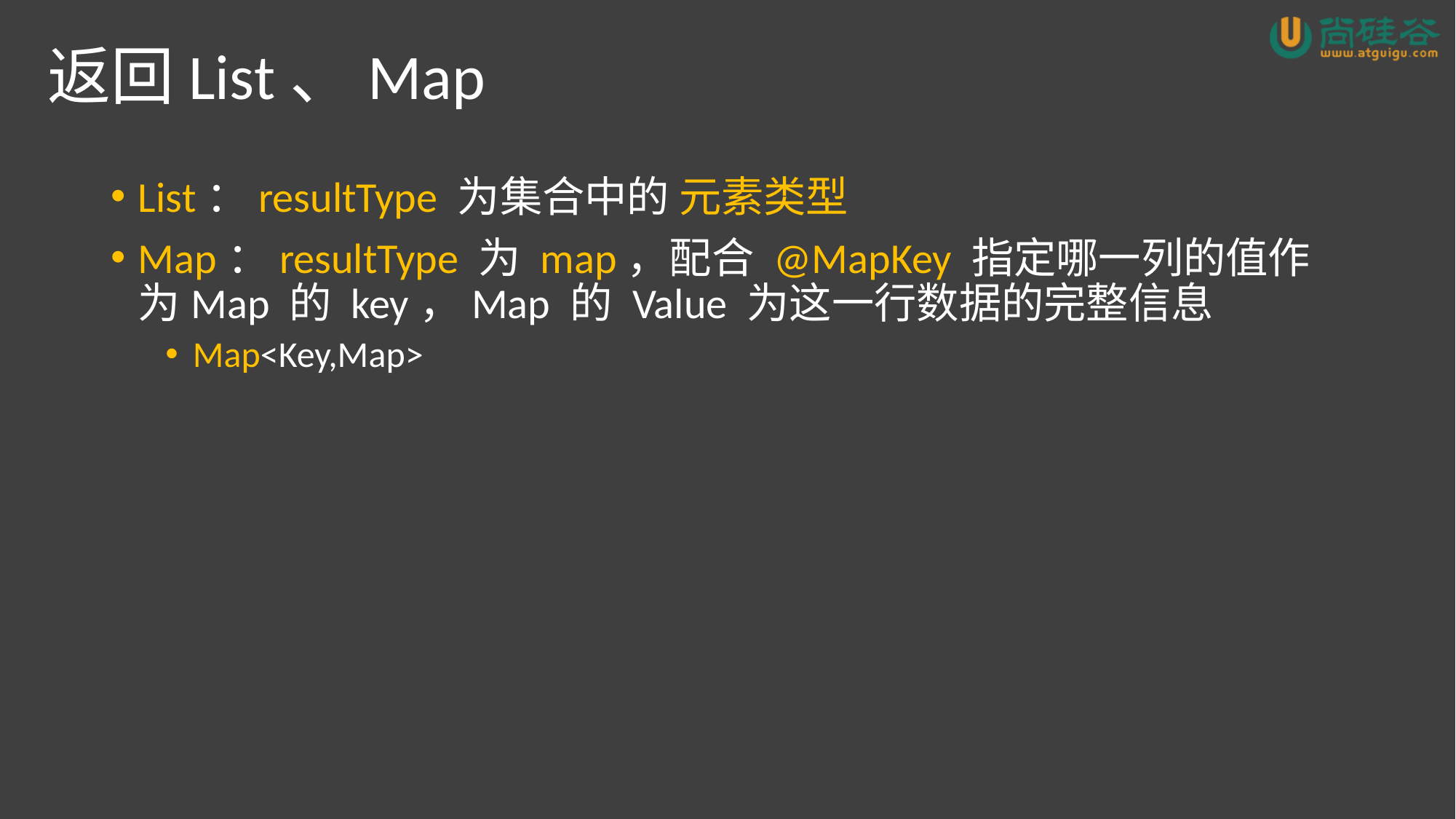

# 返回List、Map
List：resultType 为集合中的 元素类型
Map：resultType 为 map，配合 @MapKey 指定哪一列的值作为Map 的 key，Map 的 Value 为这一行数据的完整信息
Map<Key,Map>